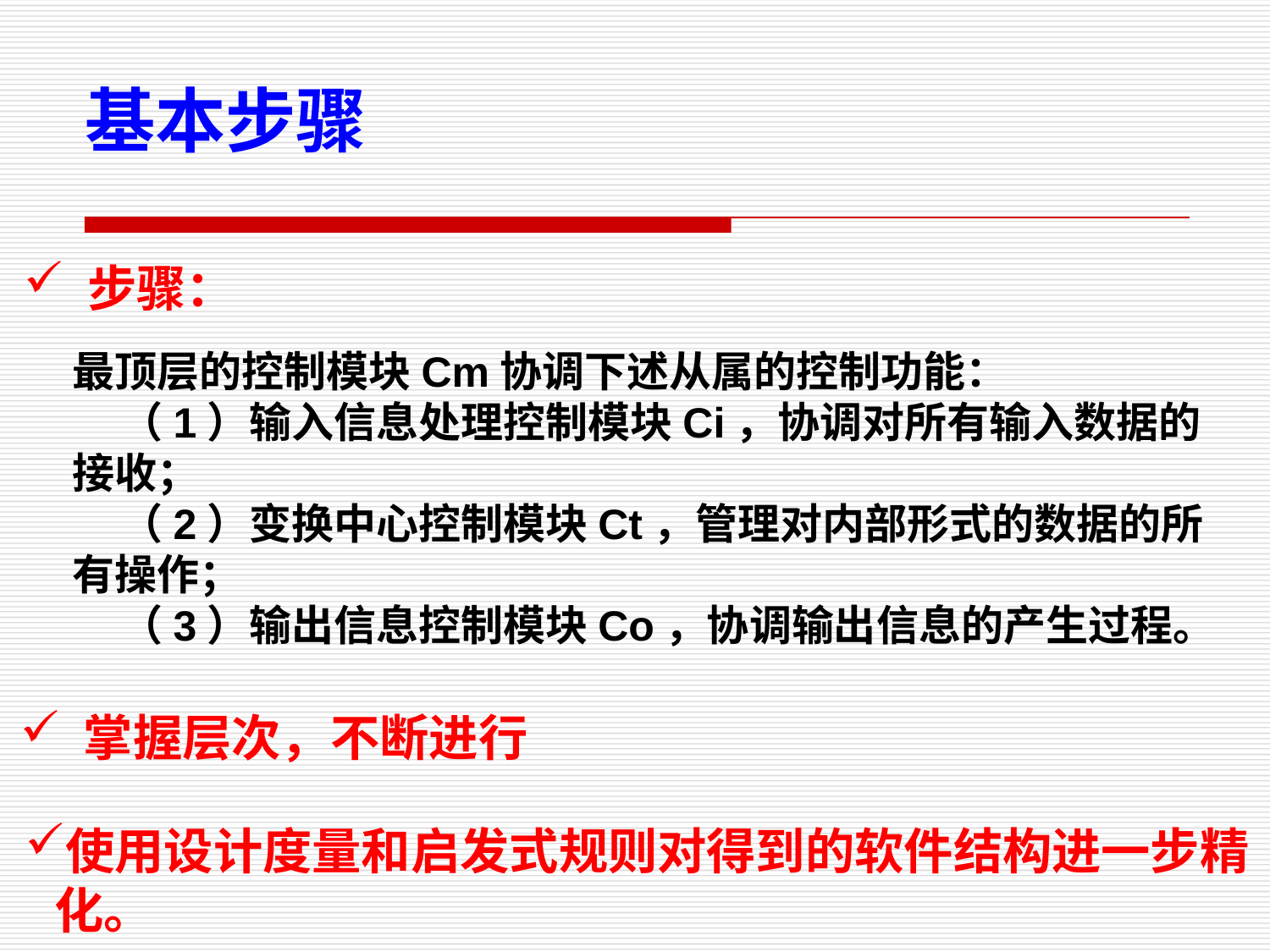

基本步骤
 步骤：
最顶层的控制模块Cm协调下述从属的控制功能：
    （1）输入信息处理控制模块Ci，协调对所有输入数据的接收；
    （2）变换中心控制模块Ct，管理对内部形式的数据的所有操作；
    （3）输出信息控制模块Co，协调输出信息的产生过程。
 掌握层次，不断进行
使用设计度量和启发式规则对得到的软件结构进一步精化。